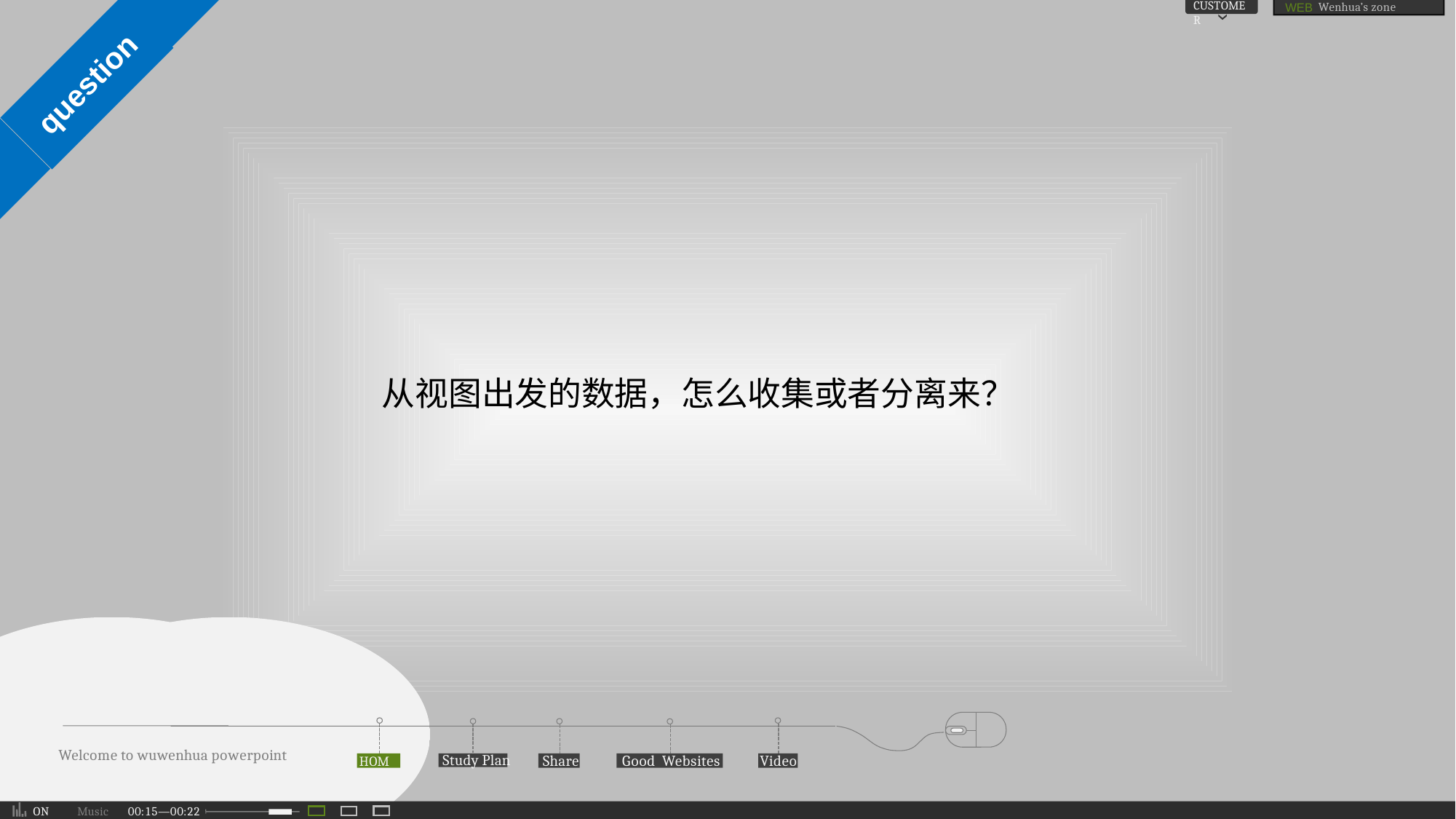

CUSTOMER
Wenhua’s zone
WEB

question
	从视图出发的数据，怎么收集或者分离来？

Welcome to wuwenhua powerpoint

Study Plan
Share
Good  Websites
Video
HOME

ON
Music       00:15—00:22